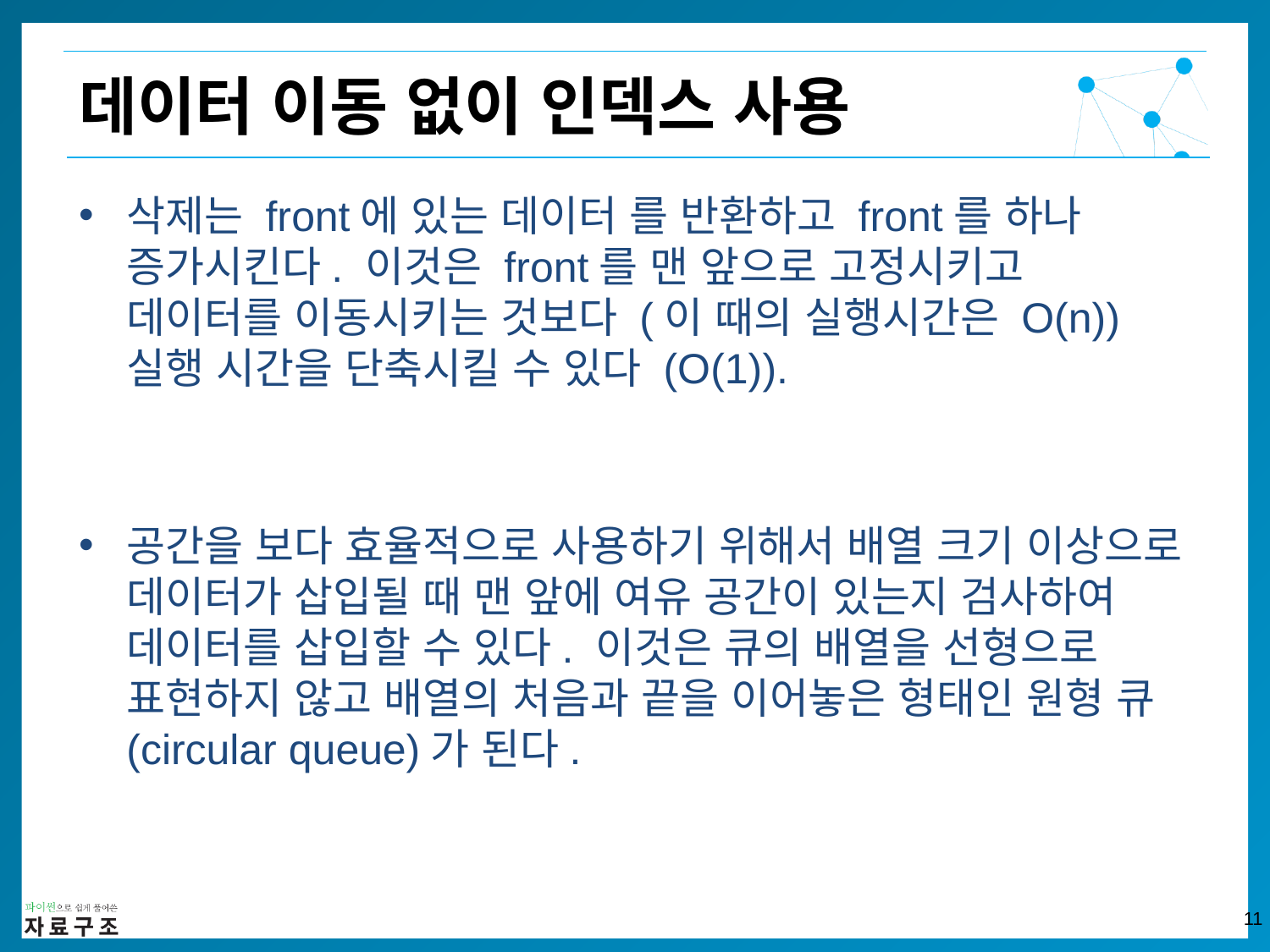

데이터 이동 없이 인덱스 사용
삭제는 front에 있는 데이터 를 반환하고 front를 하나 증가시킨다. 이것은 front를 맨 앞으로 고정시키고 데이터를 이동시키는 것보다 (이 때의 실행시간은 O(n)) 실행 시간을 단축시킬 수 있다 (O(1)).

공간을 보다 효율적으로 사용하기 위해서 배열 크기 이상으로 데이터가 삽입될 때 맨 앞에 여유 공간이 있는지 검사하여 데이터를 삽입할 수 있다. 이것은 큐의 배열을 선형으로 표현하지 않고 배열의 처음과 끝을 이어놓은 형태인 원형 큐 (circular queue)가 된다.